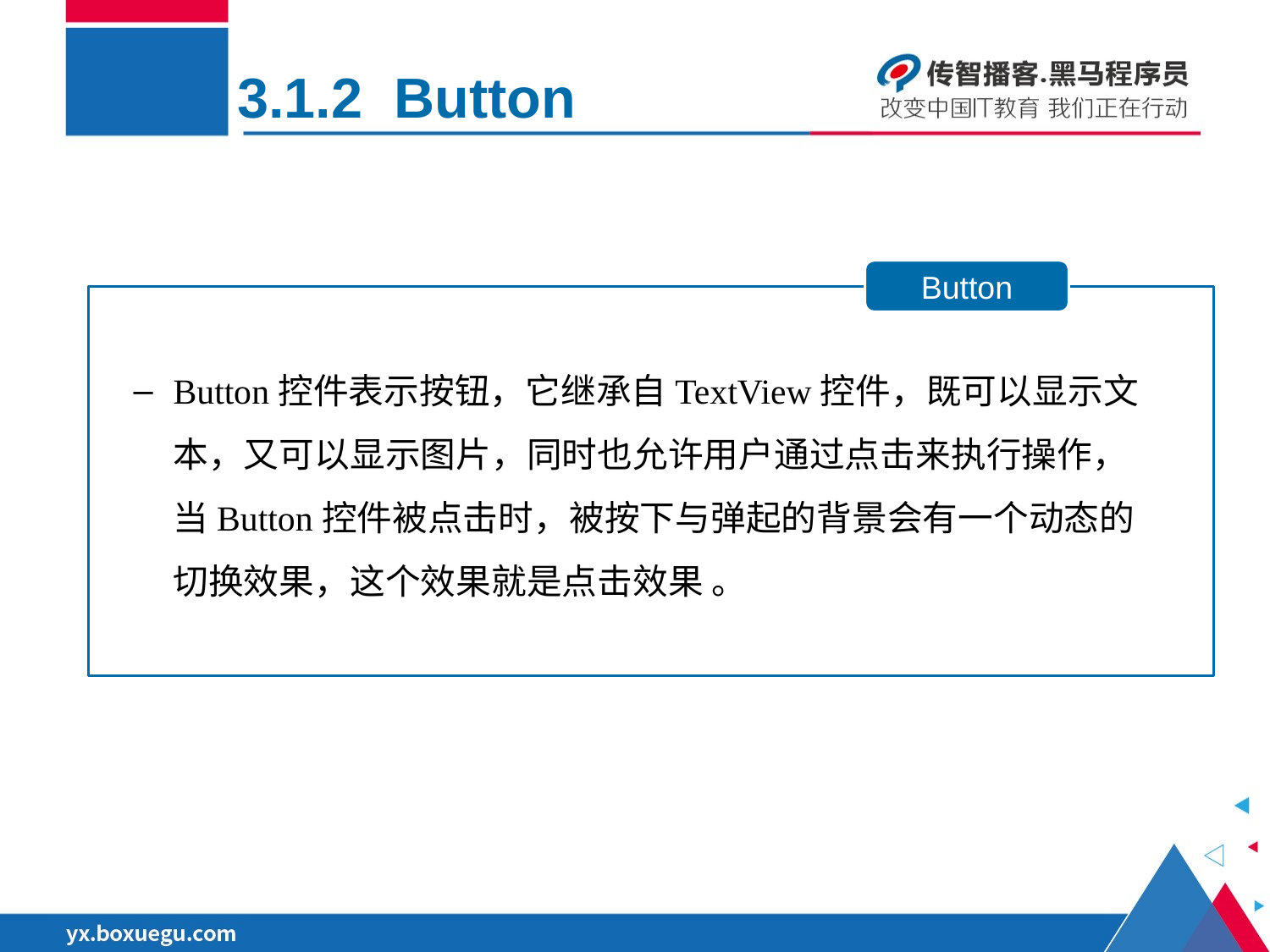

3.1.2  Button

Button

Button控件表示按钮，它继承自TextView控件，既可以显示文本，又可以显示图片，同时也允许用户通过点击来执行操作，当Button控件被点击时，被按下与弹起的背景会有一个动态的切换效果，这个效果就是点击效果 。